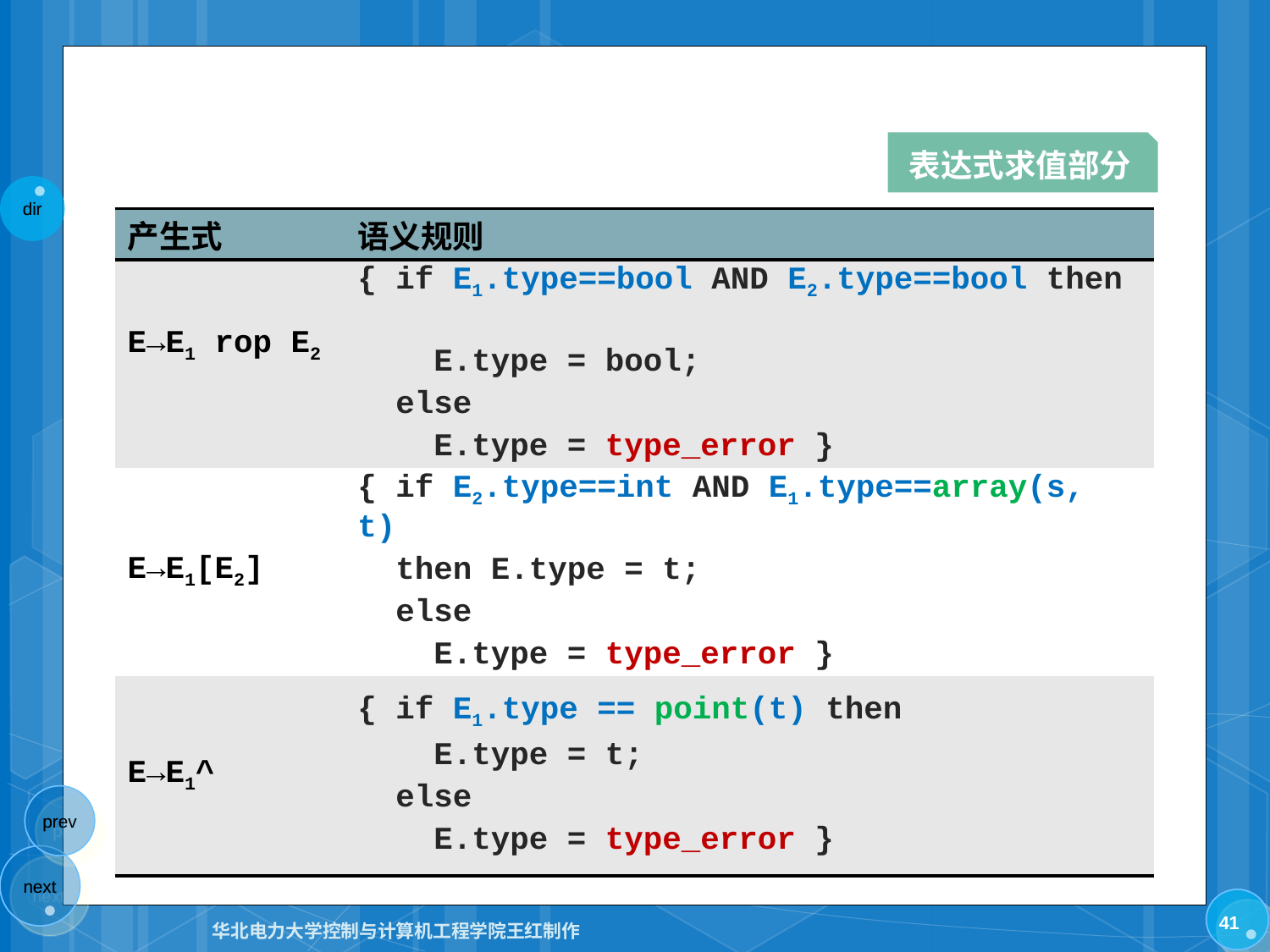

#
表达式求值部分
| 产生式 | 语义规则 |
| --- | --- |
| E→E1 rop E2 | { if E1.type==bool AND E2.type==bool then E.type = bool; else E.type = type\_error } |
| E→E1[E2] | { if E2.type==int AND E1.type==array(s, t) then E.type = t; else E.type = type\_error } |
| E→E1^ | { if E1.type == point(t) then E.type = t; else E.type = type\_error } |
41
华北电力大学控制与计算机工程学院王红制作